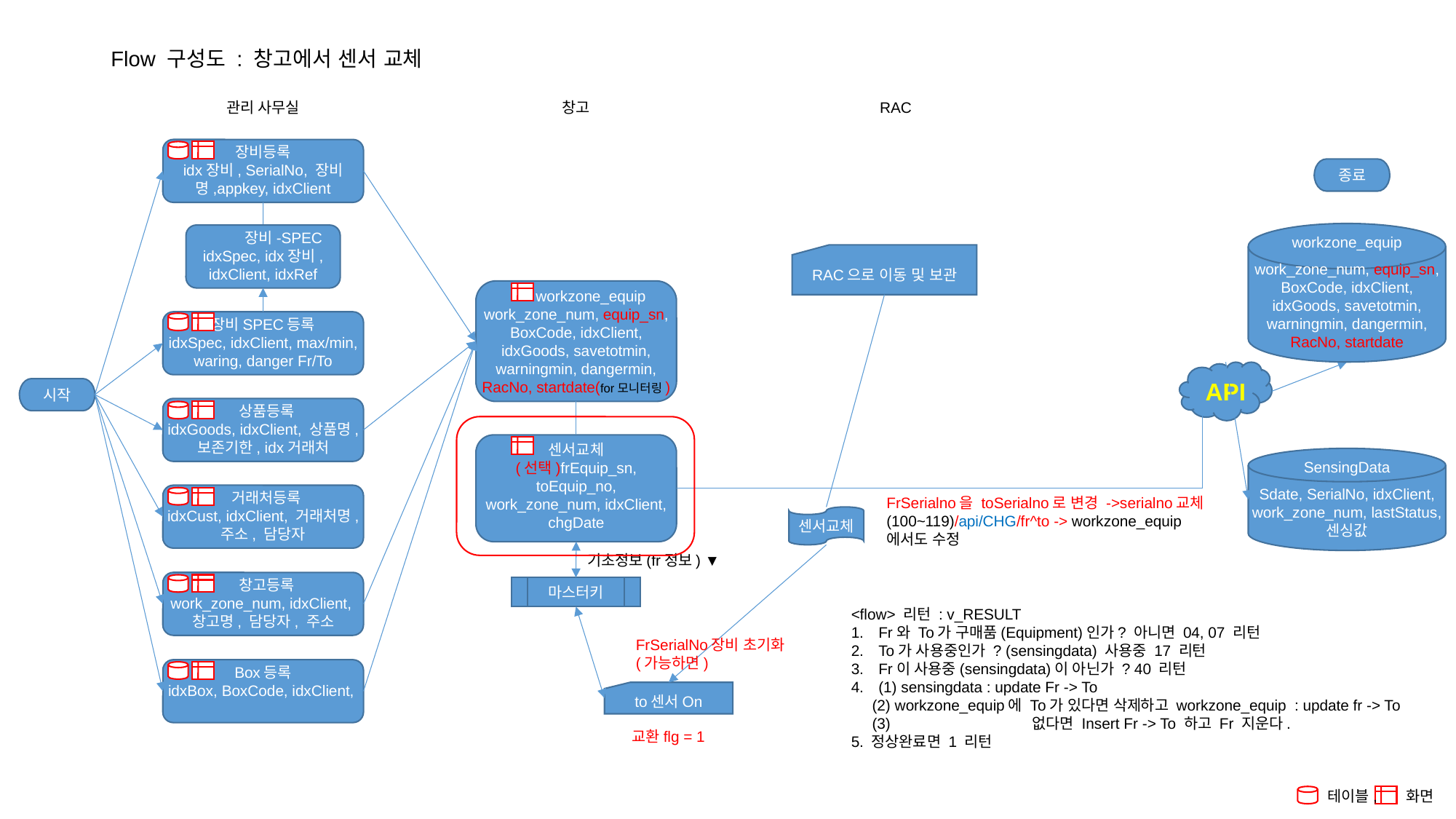

# Flow 구성도 : 창고에서 센서 교체
관리 사무실
창고
RAC
장비등록
idx장비, SerialNo, 장비명,appkey, idxClient

종료
workzone_equip

work_zone_num, equip_sn, BoxCode, idxClient, idxGoods, savetotmin, warningmin, dangermin, RacNo, startdate
         장비-SPEC
idxSpec, idx장비, idxClient, idxRef

RAC으로 이동 및 보관
       workzone_equip
work_zone_num, equip_sn, BoxCode, idxClient, idxGoods, savetotmin, warningmin, dangermin, RacNo, startdate(for모니터링)

장비SPEC등록
idxSpec, idxClient, max/min, waring, danger Fr/To

API
시작
 상품등록
idxGoods, idxClient, 상품명, 보존기한, idx거래처

센서교체
(선택)frEquip_sn, toEquip_no, work_zone_num, idxClient, chgDate

SensingData

Sdate, SerialNo, idxClient, work_zone_num, lastStatus, 센싱값
 거래처등록
idxCust, idxClient, 거래처명, 주소, 담당자

FrSerialno을 toSerialno로 변경 ->serialno교체
(100~119)/api/CHG/fr^to -> workzone_equip에서도 수정
센서교체
기초정보(fr정보) ▼
 창고등록
work_zone_num, idxClient,  창고명, 담당자, 주소

마스터키
<flow> 리턴 : v_RESULT
Fr와 To가 구매품(Equipment)인가? 아니면 04, 07 리턴
To가 사용중인가 ? (sensingdata) 사용중 17 리턴
Fr이 사용중(sensingdata)이 아닌가 ? 40 리턴
(1) sensingdata : update Fr -> To
     (2) workzone_equip에 To가 있다면 삭제하고 workzone_equip  : update fr -> To
     (3)                                 없다면 Insert Fr -> To 하고 Fr 지운다.
5. 정상완료면 1 리턴

FrSerialNo장비 초기화
(가능하면)
Box등록
idxBox, BoxCode, idxClient,

to센서On
교환flg = 1

테이블,      화면